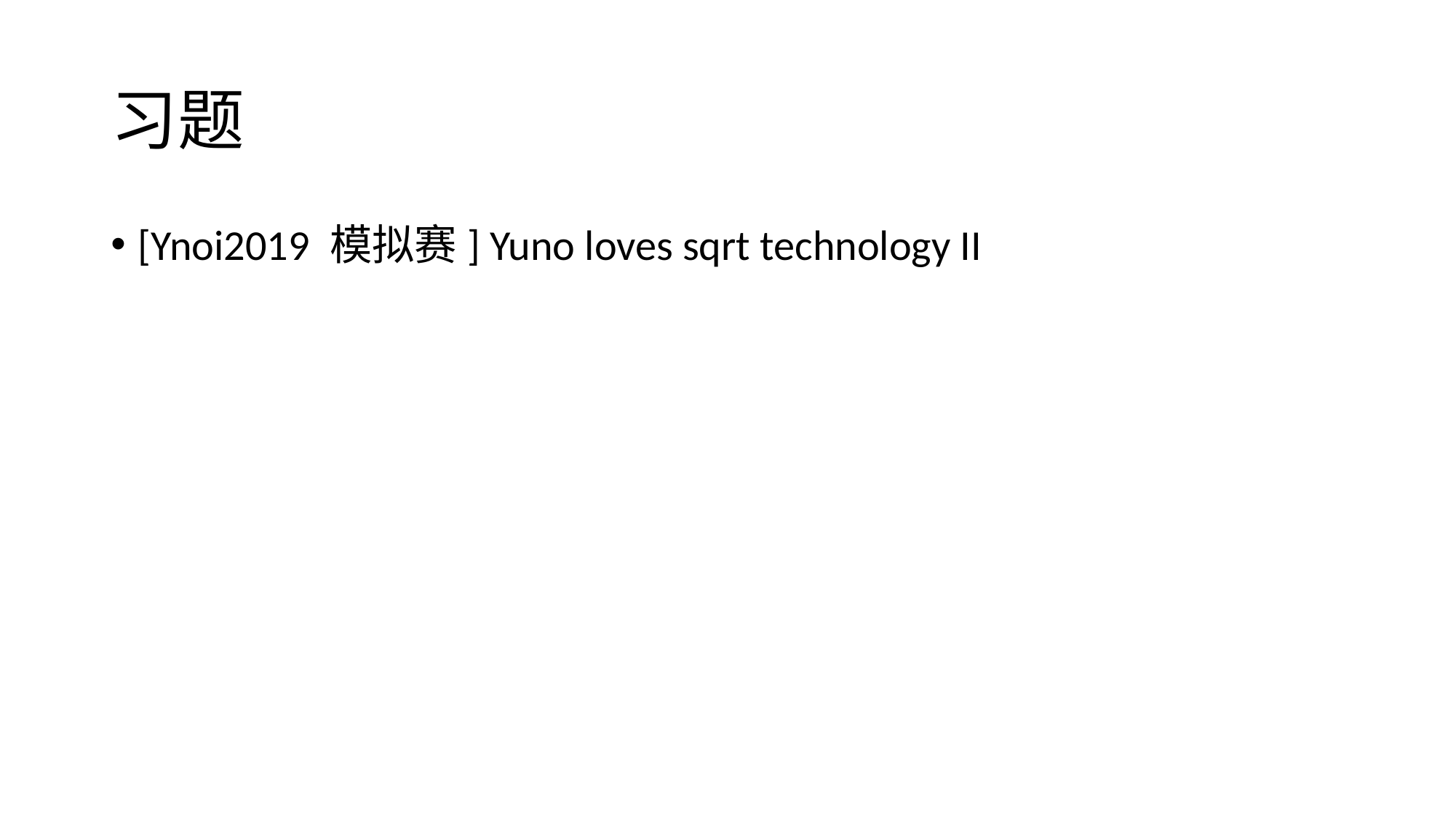

# 习题
[Ynoi2019 模拟赛] Yuno loves sqrt technology II